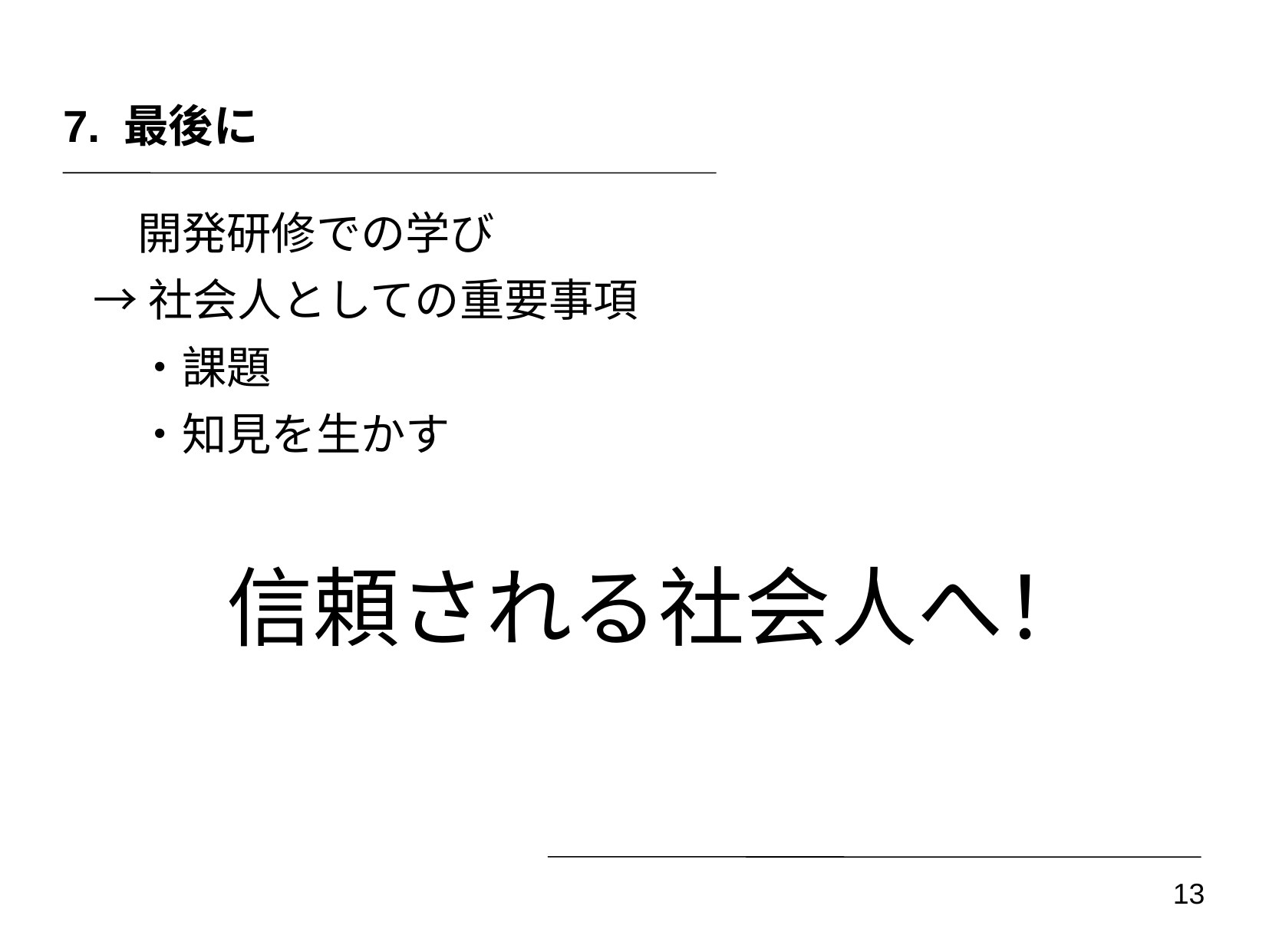

7. 最後に
　開発研修での学び
→社会人としての重要事項
　・課題
　・知見を生かす

　　　信頼される社会人へ！

13